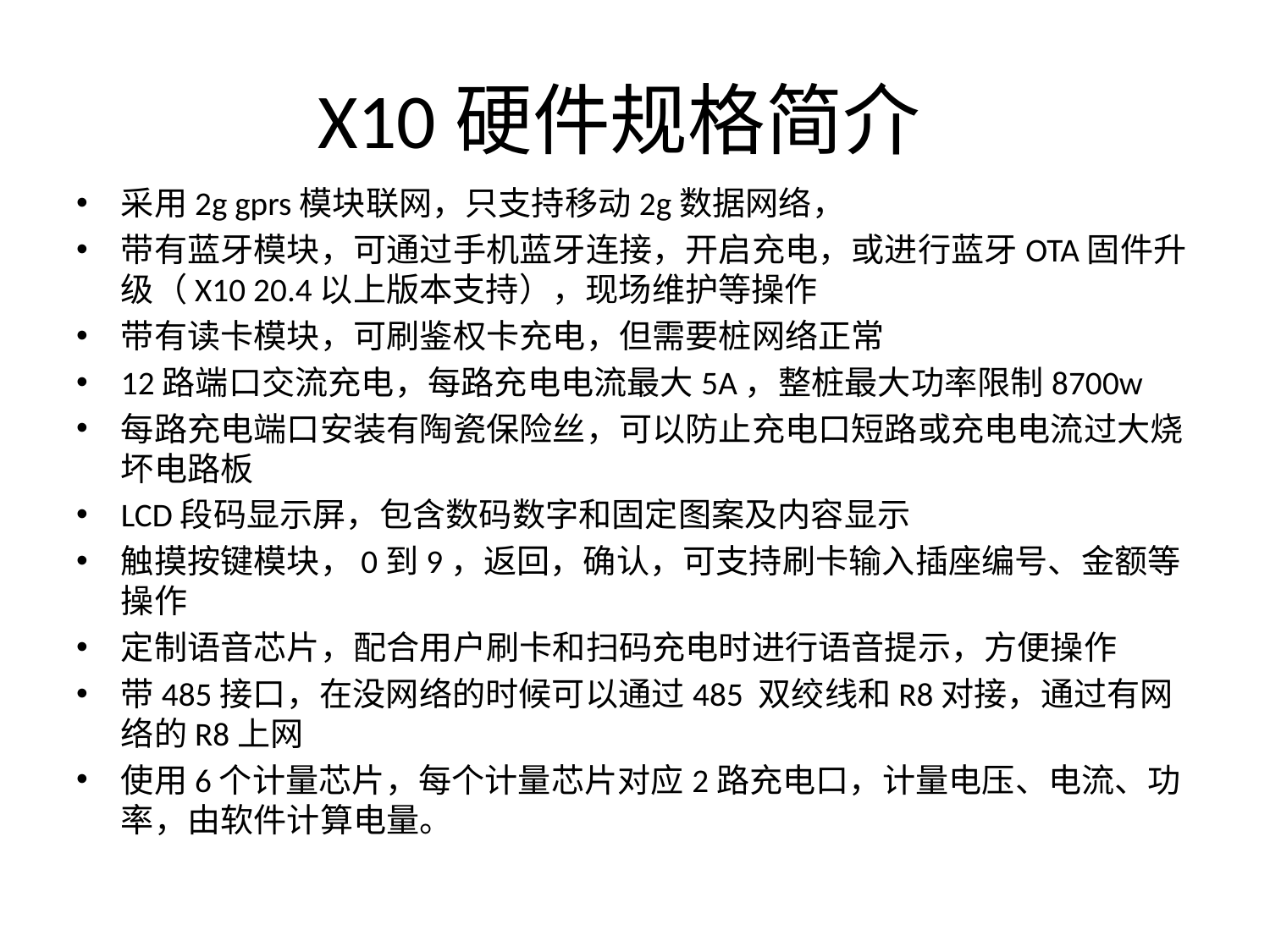

# X10硬件规格简介
采用2g gprs模块联网，只支持移动2g数据网络，
带有蓝牙模块，可通过手机蓝牙连接，开启充电，或进行蓝牙OTA固件升级（X10 20.4以上版本支持），现场维护等操作
带有读卡模块，可刷鉴权卡充电，但需要桩网络正常
12路端口交流充电，每路充电电流最大5A，整桩最大功率限制8700w
每路充电端口安装有陶瓷保险丝，可以防止充电口短路或充电电流过大烧坏电路板
LCD段码显示屏，包含数码数字和固定图案及内容显示
触摸按键模块，0到9，返回，确认，可支持刷卡输入插座编号、金额等操作
定制语音芯片，配合用户刷卡和扫码充电时进行语音提示，方便操作
带485接口，在没网络的时候可以通过485 双绞线和R8对接，通过有网络的R8上网
使用6个计量芯片，每个计量芯片对应2路充电口，计量电压、电流、功率，由软件计算电量。